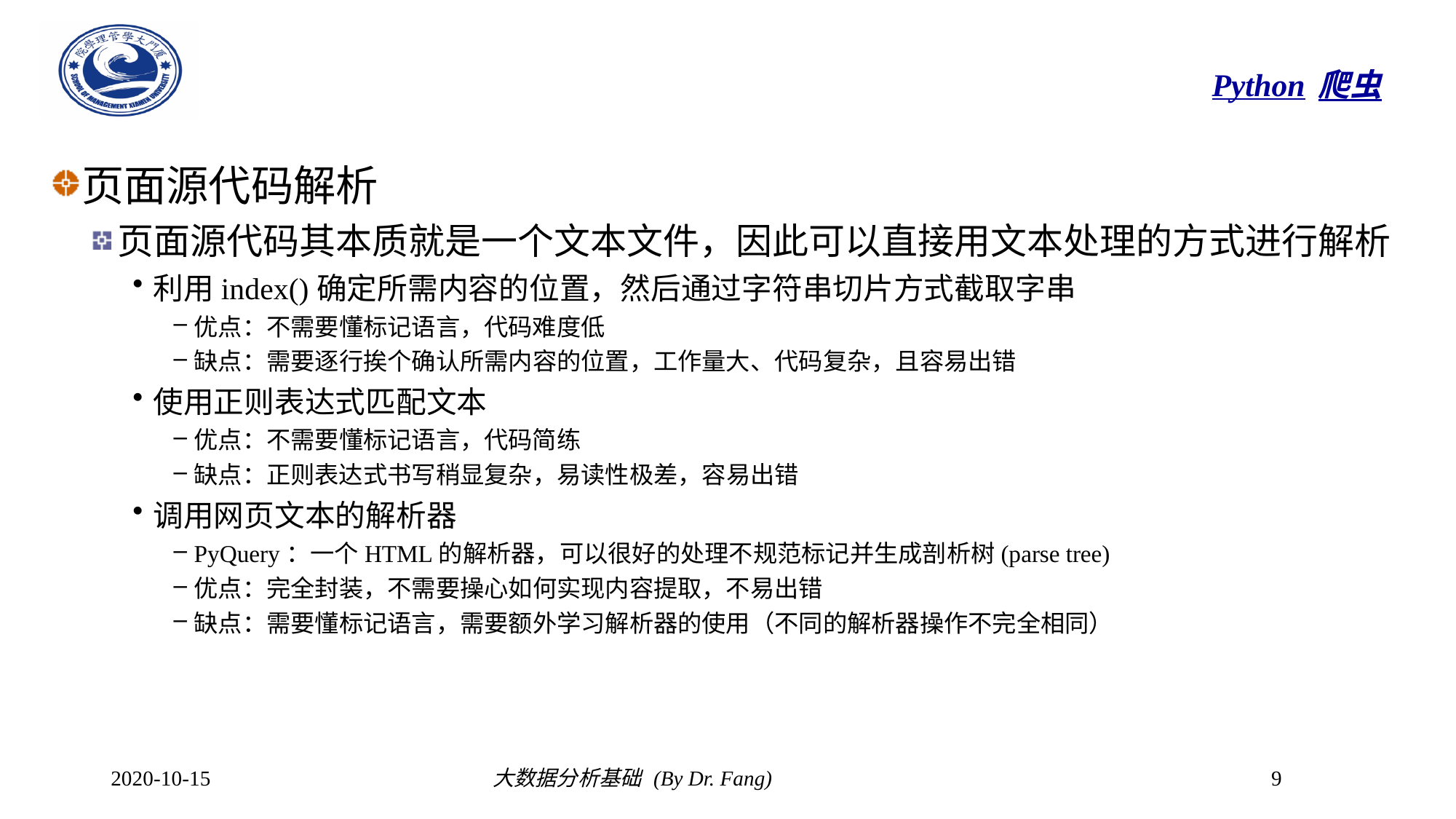

# Python爬虫
页面源代码解析
页面源代码其本质就是一个文本文件，因此可以直接用文本处理的方式进行解析
利用index()确定所需内容的位置，然后通过字符串切片方式截取字串
优点：不需要懂标记语言，代码难度低
缺点：需要逐行挨个确认所需内容的位置，工作量大、代码复杂，且容易出错
使用正则表达式匹配文本
优点：不需要懂标记语言，代码简练
缺点：正则表达式书写稍显复杂，易读性极差，容易出错
调用网页文本的解析器
PyQuery：一个HTML的解析器，可以很好的处理不规范标记并生成剖析树(parse tree)
优点：完全封装，不需要操心如何实现内容提取，不易出错
缺点：需要懂标记语言，需要额外学习解析器的使用（不同的解析器操作不完全相同）

2020-10-15
大数据分析基础 (By Dr. Fang)
9